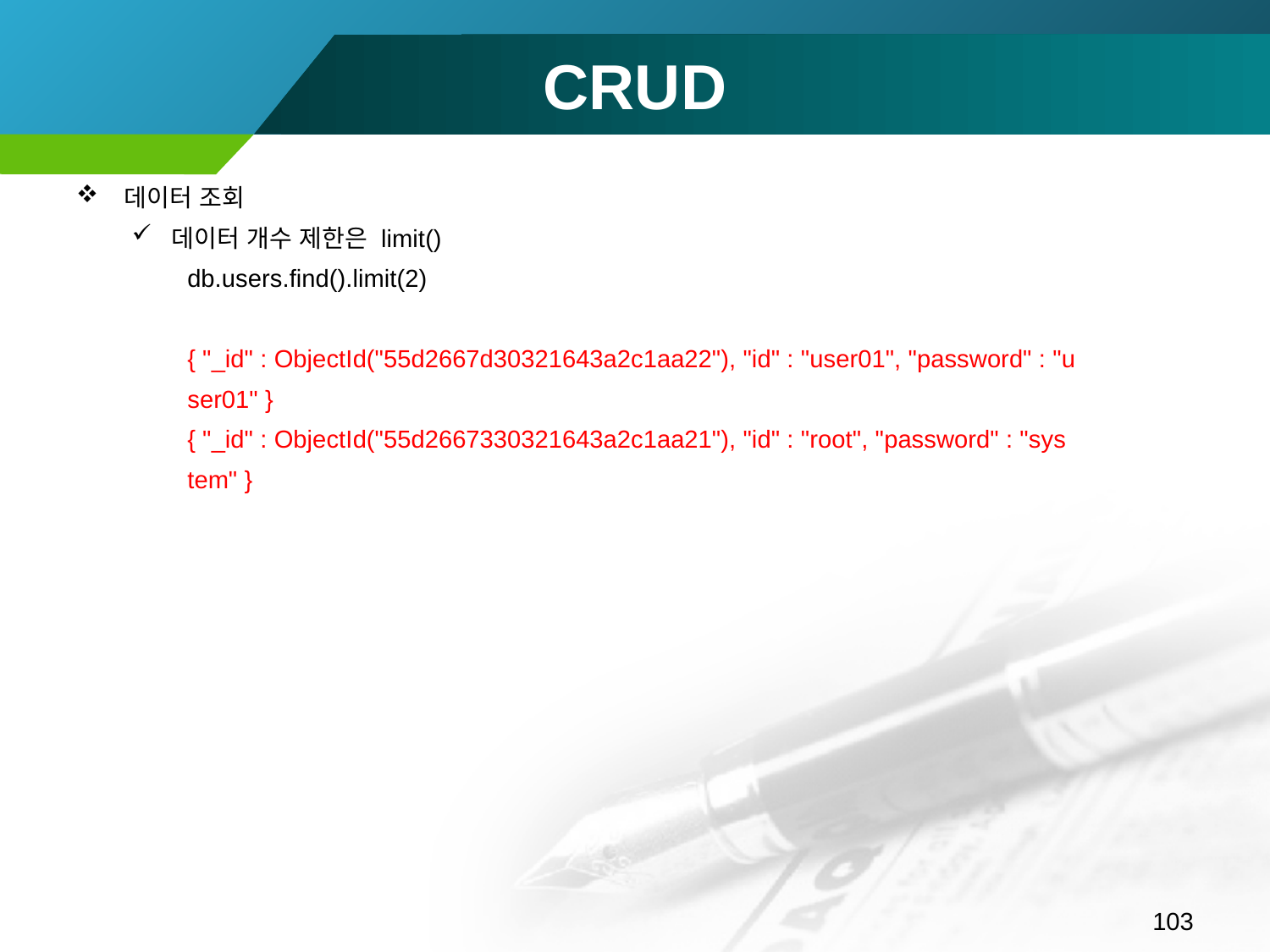

# CRUD
데이터 조회
데이터 개수 제한은 limit()
db.users.find().limit(2)

{ "_id" : ObjectId("55d2667d30321643a2c1aa22"), "id" : "user01", "password" : "u
ser01" }
{ "_id" : ObjectId("55d2667330321643a2c1aa21"), "id" : "root", "password" : "sys
tem" }

103